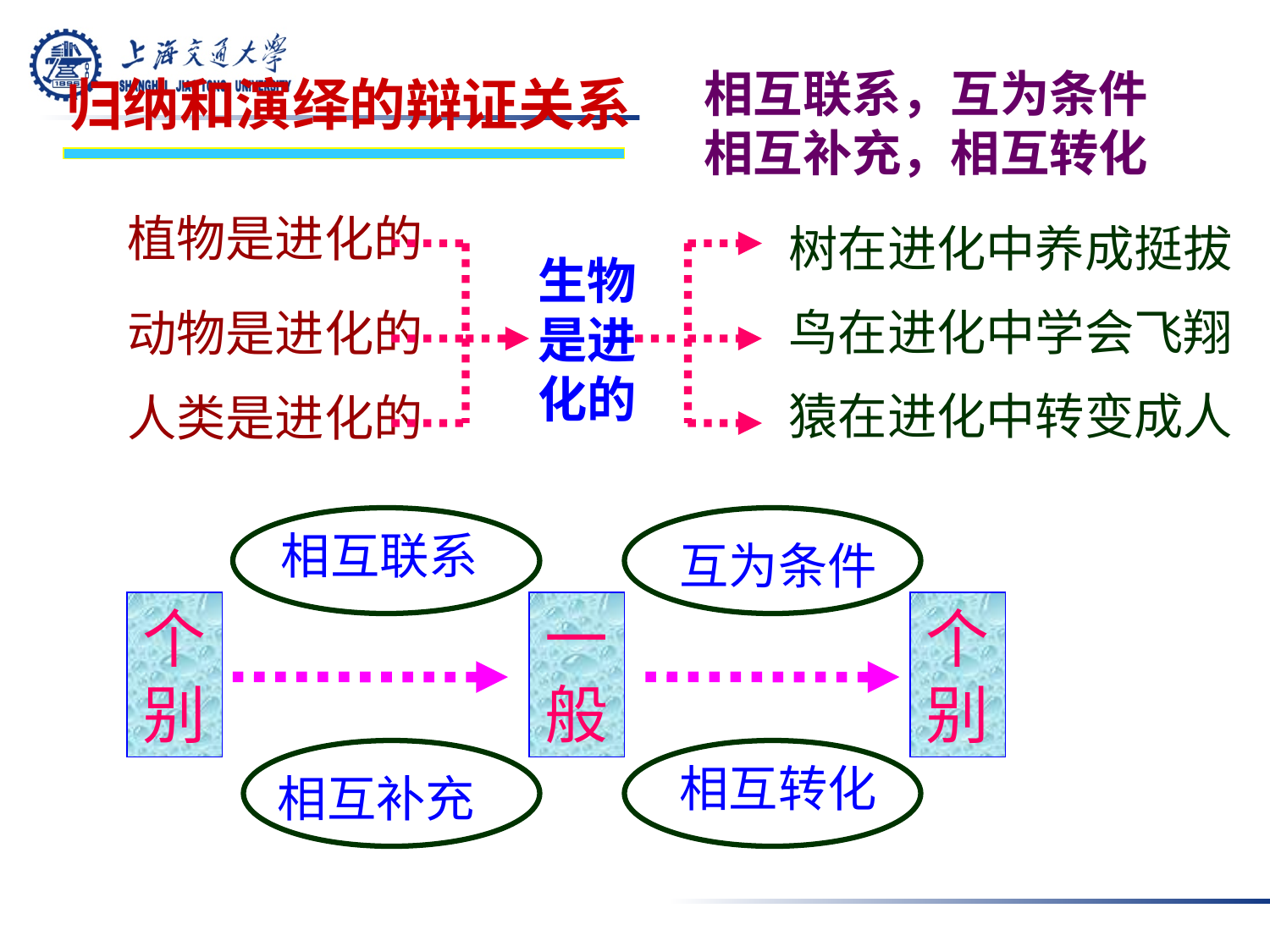

相互联系，互为条件
相互补充，相互转化
归纳和演绎的辩证关系

植物是进化的
动物是进化的
人类是进化的
树在进化中养成挺拔
鸟在进化中学会飞翔
猿在进化中转变成人

生物是进化的

相互联系
相互补充

互为条件
相互转化

个别
一般
个别